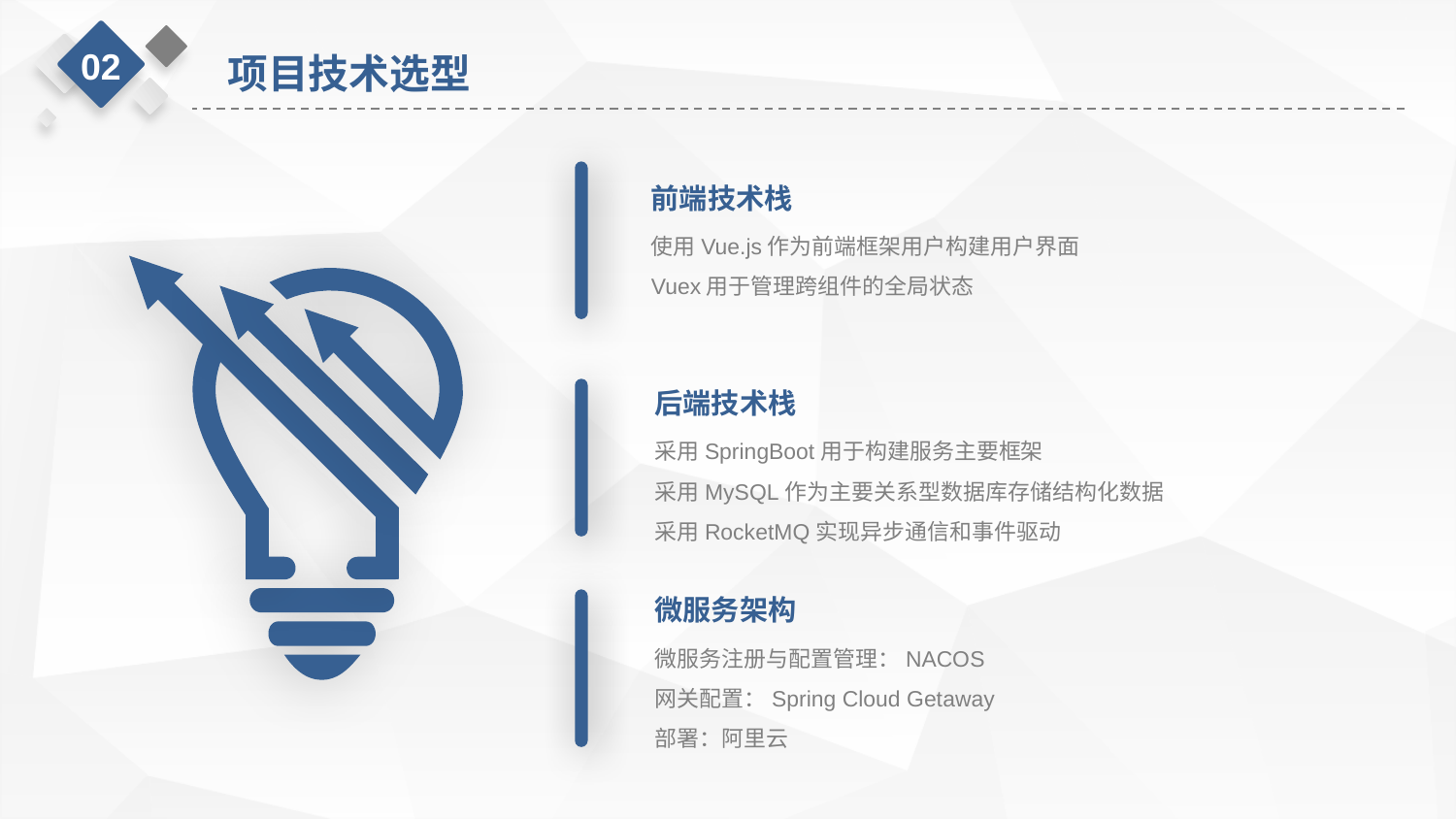

02

项目技术选型

前端技术栈
使用Vue.js作为前端框架用户构建用户界面
Vuex用于管理跨组件的全局状态

后端技术栈
采用SpringBoot用于构建服务主要框架
采用MySQL作为主要关系型数据库存储结构化数据
采用RocketMQ实现异步通信和事件驱动
微服务架构
微服务注册与配置管理：NACOS
网关配置：Spring Cloud Getaway
部署：阿里云